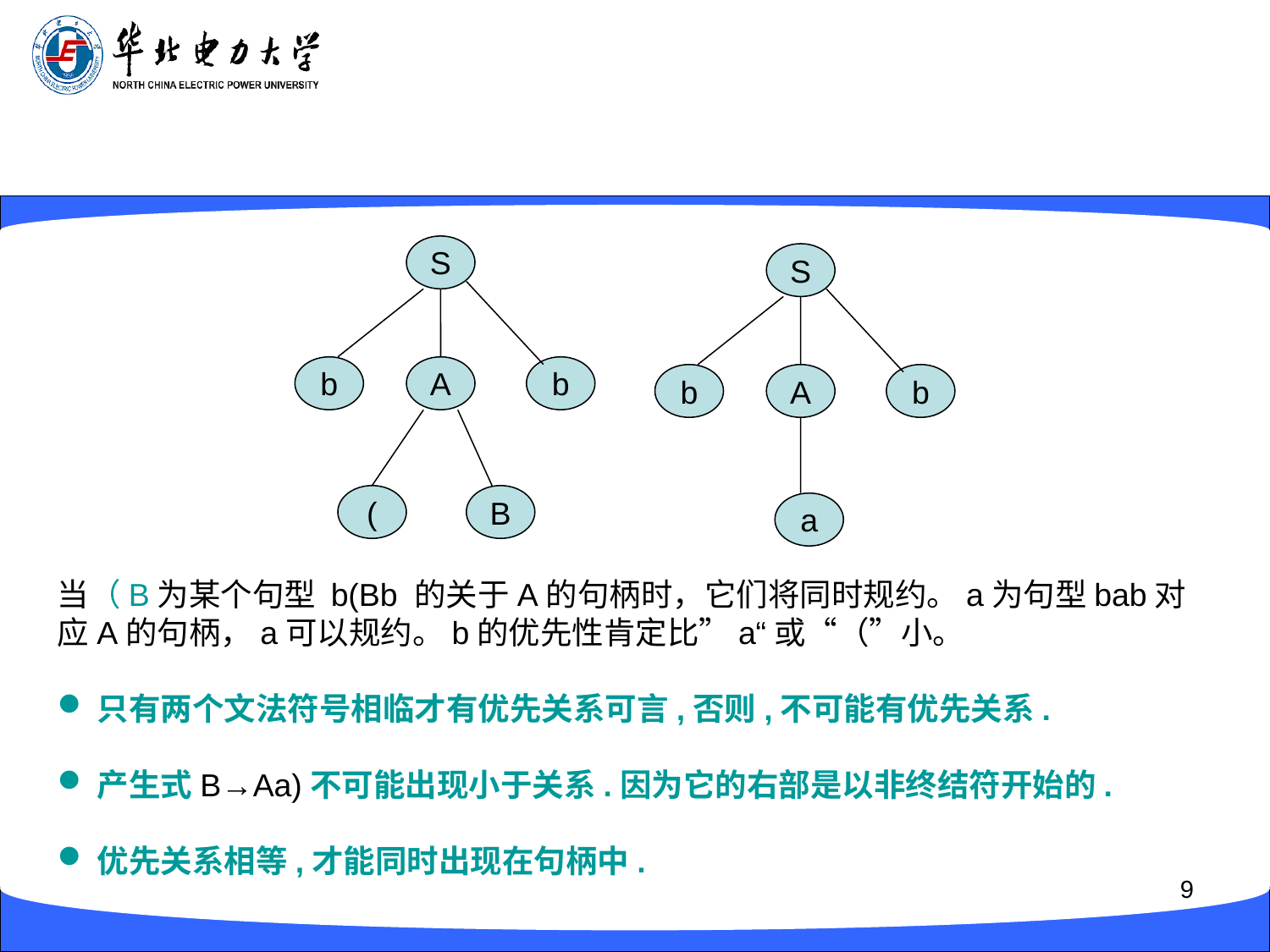

S
S

b
A
b
b
A
b

(
B
a
当（B为某个句型 b(Bb 的关于A的句柄时，它们将同时规约。a为句型bab对应A的句柄，a可以规约。b的优先性肯定比”a“或“（”小。

只有两个文法符号相临才有优先关系可言,否则,不可能有优先关系.

产生式B→Aa)不可能出现小于关系.因为它的右部是以非终结符开始的.

优先关系相等,才能同时出现在句柄中.
9